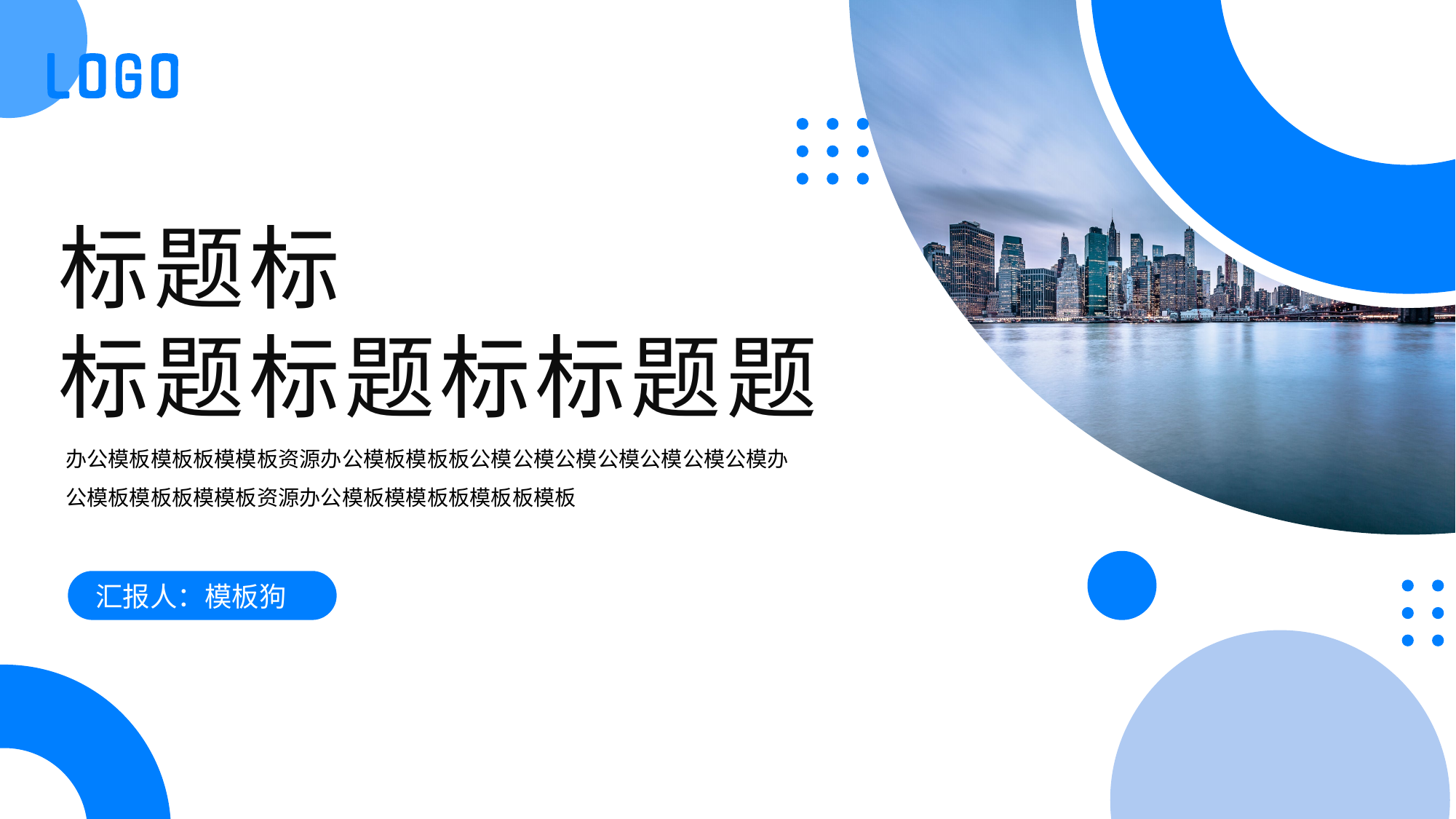

标题标
标题标题标标题题
办公模板模板板模模板资源办公模板模板板公模公模公模公模公模公模公模办公模板模板板模模板资源办公模板模模板板模板板模板

汇报人：模板狗